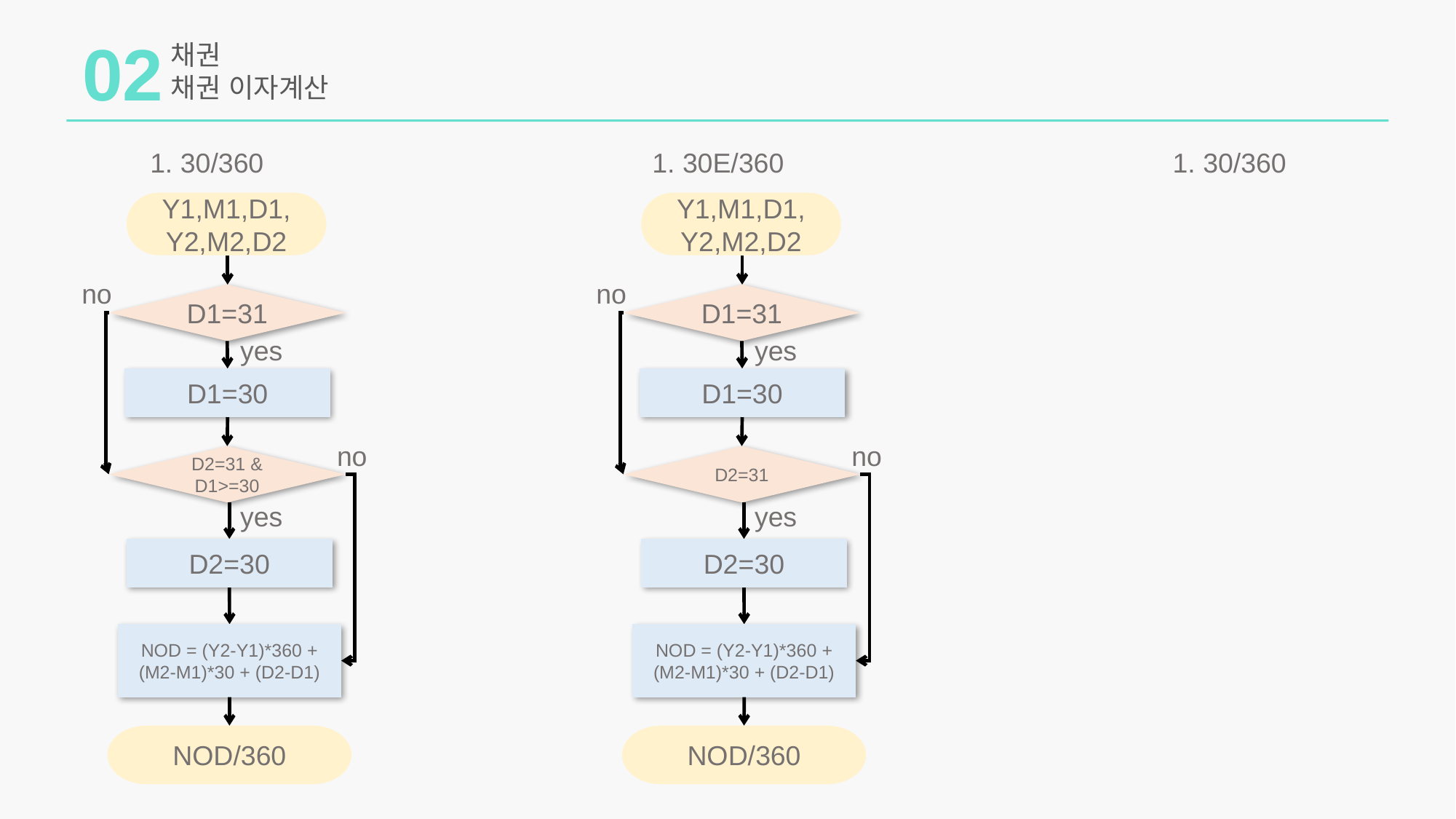

02
채권
채권 이자계산

1. 30/360
1. 30E/360
1. 30/360
Y1,M1,D1,
Y2,M2,D2
no
D1=31
yes
D1=30
no
D2=31 &
D1>=30
yes
D2=30
NOD = (Y2-Y1)*360 + (M2-M1)*30 + (D2-D1)
NOD/360
Y1,M1,D1,
Y2,M2,D2
no
D1=31
yes
D1=30
no
D2=31
yes
D2=30
NOD = (Y2-Y1)*360 + (M2-M1)*30 + (D2-D1)
NOD/360